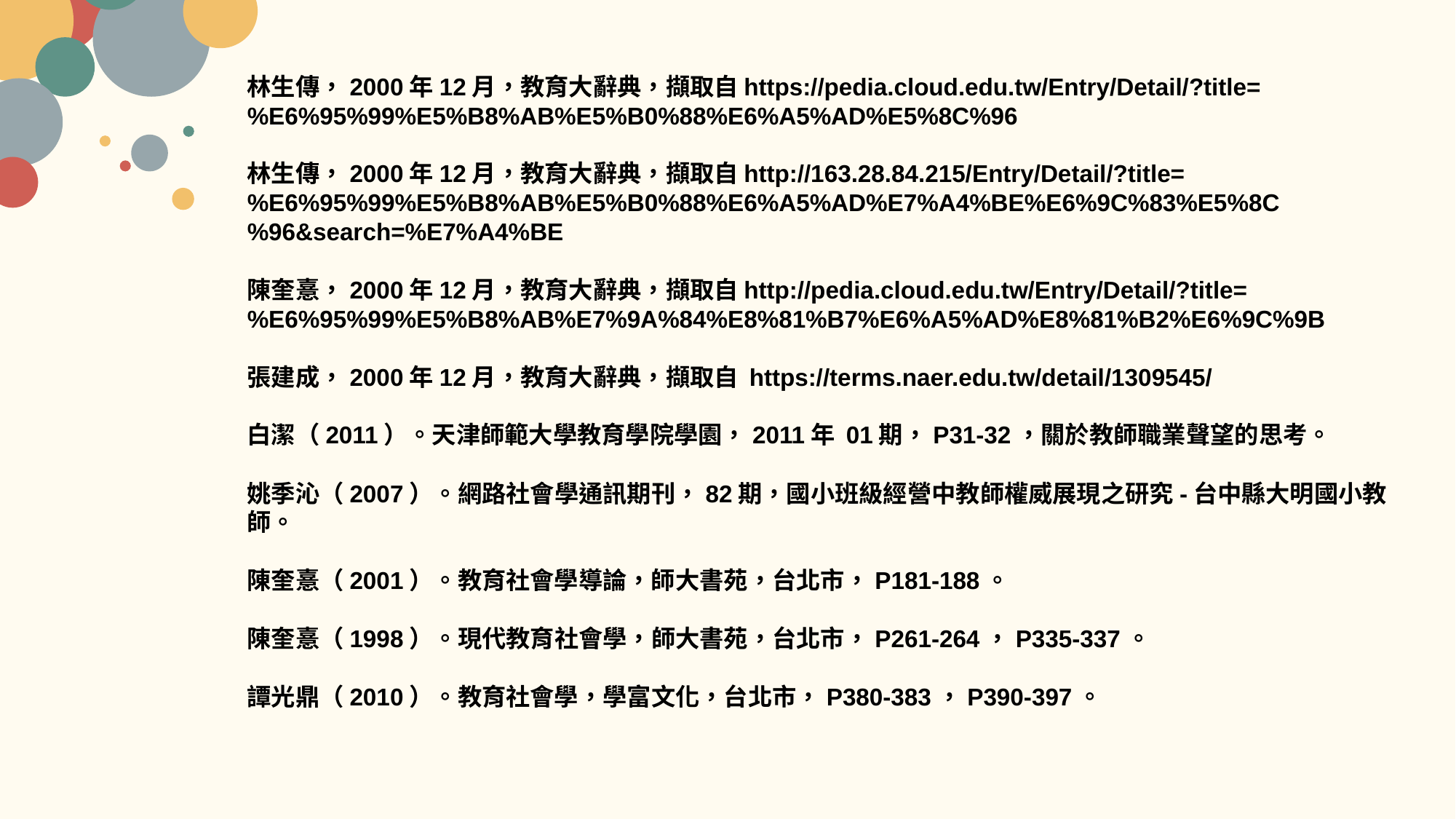

林生傳，2000年12月，教育大辭典，擷取自https://pedia.cloud.edu.tw/Entry/Detail/?title=%E6%95%99%E5%B8%AB%E5%B0%88%E6%A5%AD%E5%8C%96

林生傳，2000年12月，教育大辭典，擷取自http://163.28.84.215/Entry/Detail/?title=%E6%95%99%E5%B8%AB%E5%B0%88%E6%A5%AD%E7%A4%BE%E6%9C%83%E5%8C%96&search=%E7%A4%BE

陳奎憙，2000年12月，教育大辭典，擷取自http://pedia.cloud.edu.tw/Entry/Detail/?title=%E6%95%99%E5%B8%AB%E7%9A%84%E8%81%B7%E6%A5%AD%E8%81%B2%E6%9C%9B

張建成，2000年12月，教育大辭典，擷取自 https://terms.naer.edu.tw/detail/1309545/

白潔（2011）。天津師範大學教育學院學園，2011年 01期，P31-32，關於教師職業聲望的思考。

姚季沁（2007）。網路社會學通訊期刊，82期，國小班級經營中教師權威展現之研究-台中縣大明國小教師。

陳奎憙（2001）。教育社會學導論，師大書苑，台北市，P181-188。

陳奎憙（1998）。現代教育社會學，師大書苑，台北市，P261-264，P335-337。

譚光鼎（2010）。教育社會學，學富文化，台北市，P380-383，P390-397。